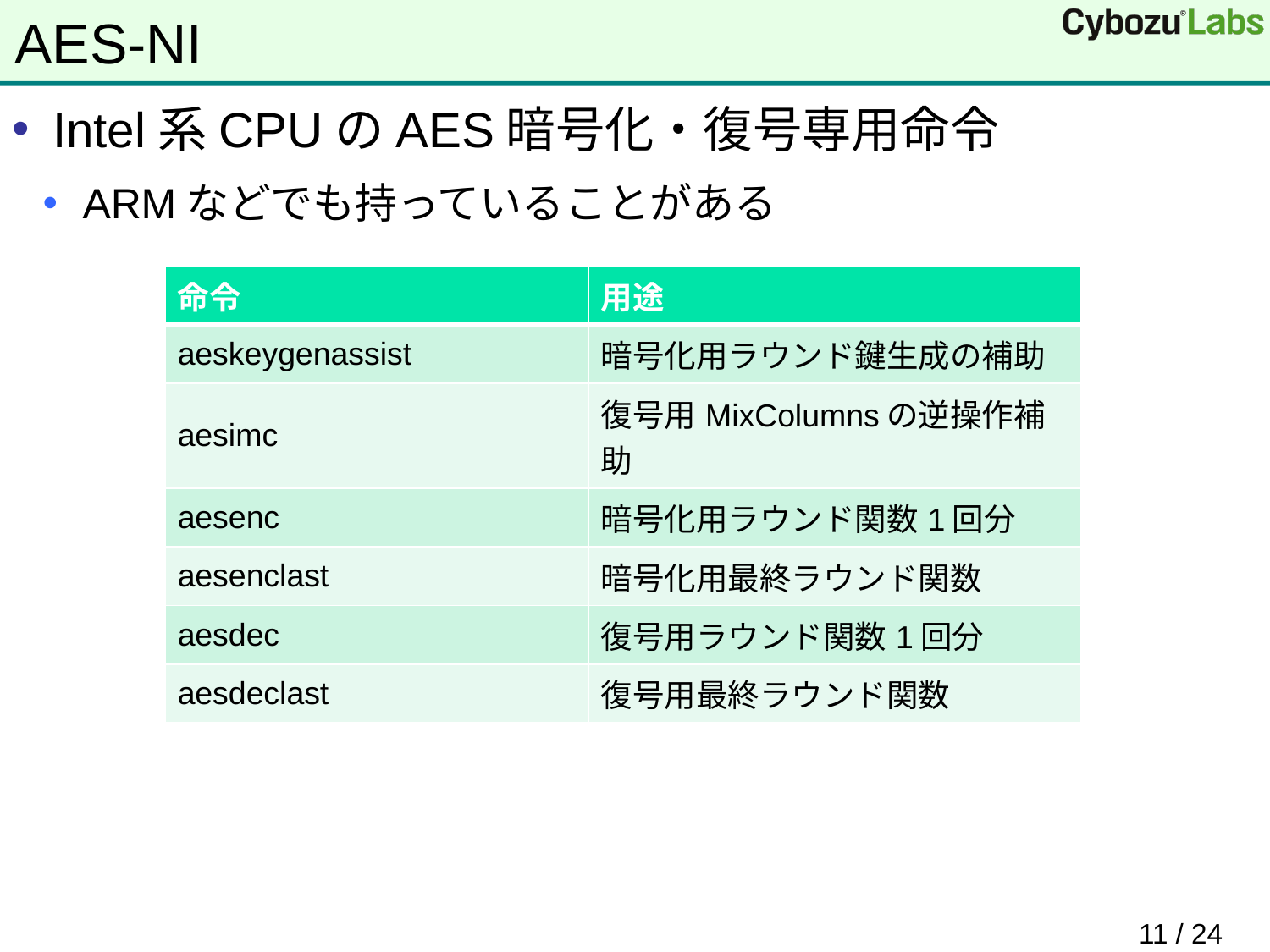

# AES-NI
Intel系CPUのAES暗号化・復号専用命令
ARMなどでも持っていることがある
| 命令 | 用途 |
| --- | --- |
| aeskeygenassist | 暗号化用ラウンド鍵生成の補助 |
| aesimc | 復号用MixColumnsの逆操作補助 |
| aesenc | 暗号化用ラウンド関数1回分 |
| aesenclast | 暗号化用最終ラウンド関数 |
| aesdec | 復号用ラウンド関数1回分 |
| aesdeclast | 復号用最終ラウンド関数 |
    11 / 24